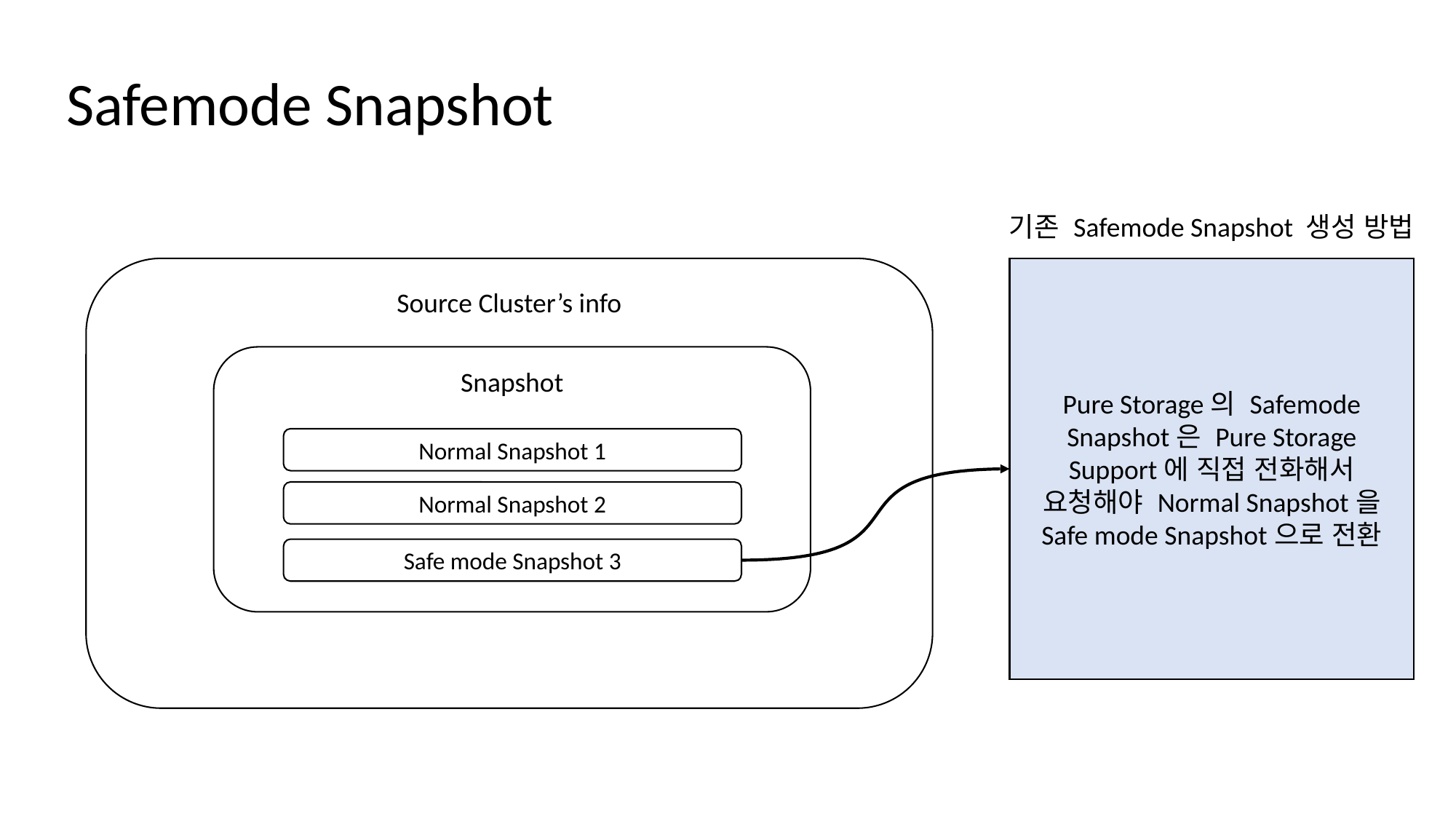

Safemode Snapshot
기존 Safemode Snapshot 생성 방법
Source Cluster’s info
Pure Storage의 Safemode Snapshot은 Pure Storage Support에 직접 전화해서 요청해야 Normal Snapshot을 Safe mode Snapshot으로 전환
Snapshot
Normal Snapshot 1
Normal Snapshot 2
Safe mode Snapshot 3